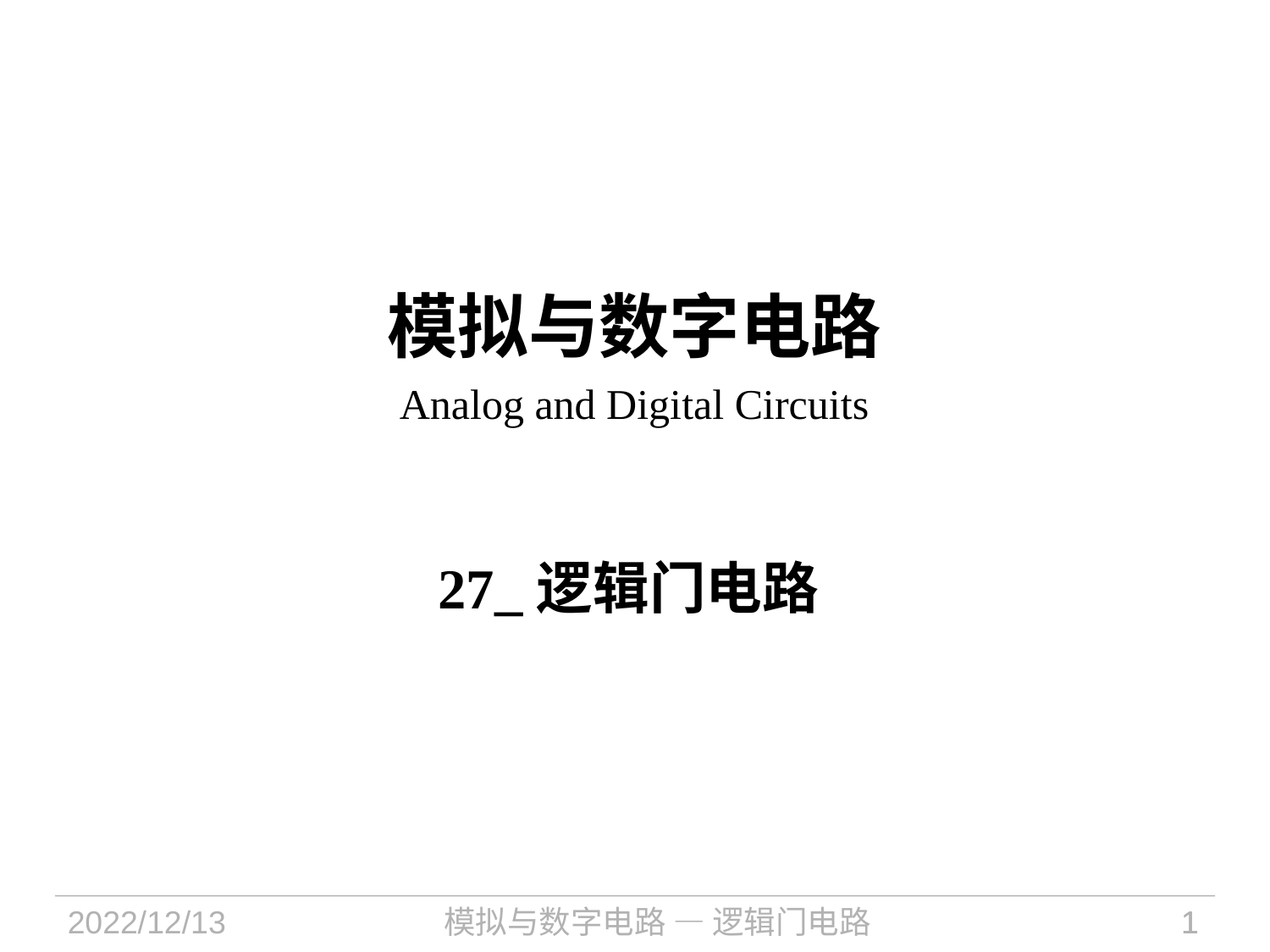

# 模拟与数字电路 Analog and Digital Circuits
27_逻辑门电路
2022/12/13
模拟与数字电路 — 逻辑门电路
1
1